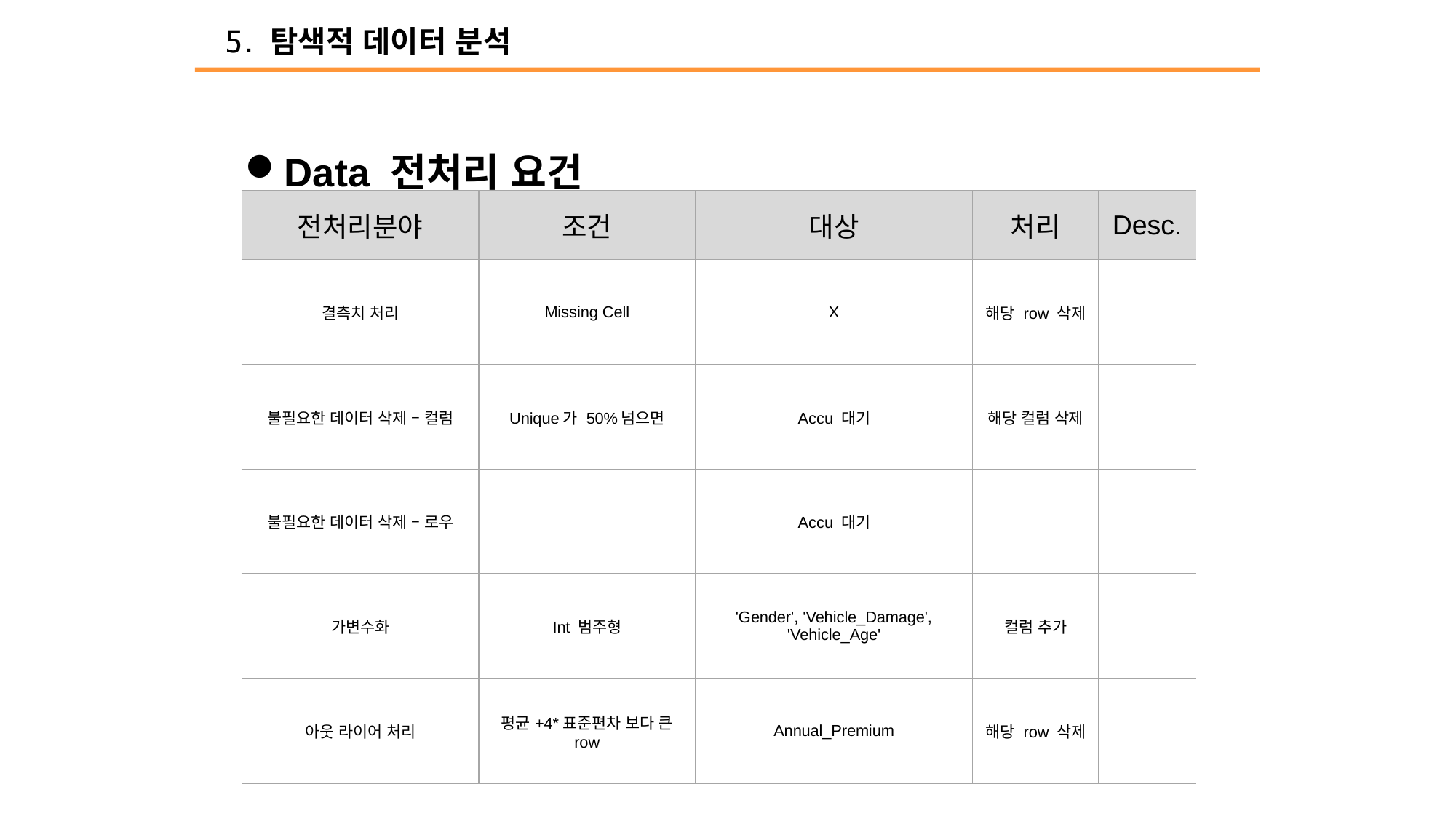

5. 탐색적 데이터 분석

Data 전처리 요건
| 전처리분야 | 조건 | 대상 | 처리 | Desc. |
| --- | --- | --- | --- | --- |
| 결측치 처리 | Missing Cell | X | 해당 row 삭제 |  |
| 불필요한 데이터 삭제 – 컬럼 | Unique가 50%넘으면 | Accu 대기 | 해당 컬럼 삭제 |  |
| 불필요한 데이터 삭제 – 로우 |  | Accu 대기 |  |  |
| 가변수화 | Int 범주형 | 'Gender', 'Vehicle\_Damage', 'Vehicle\_Age' | 컬럼 추가 |  |
| 아웃 라이어 처리 | 평균+4\*표준편차 보다 큰 row | Annual\_Premium | 해당 row 삭제 |  |